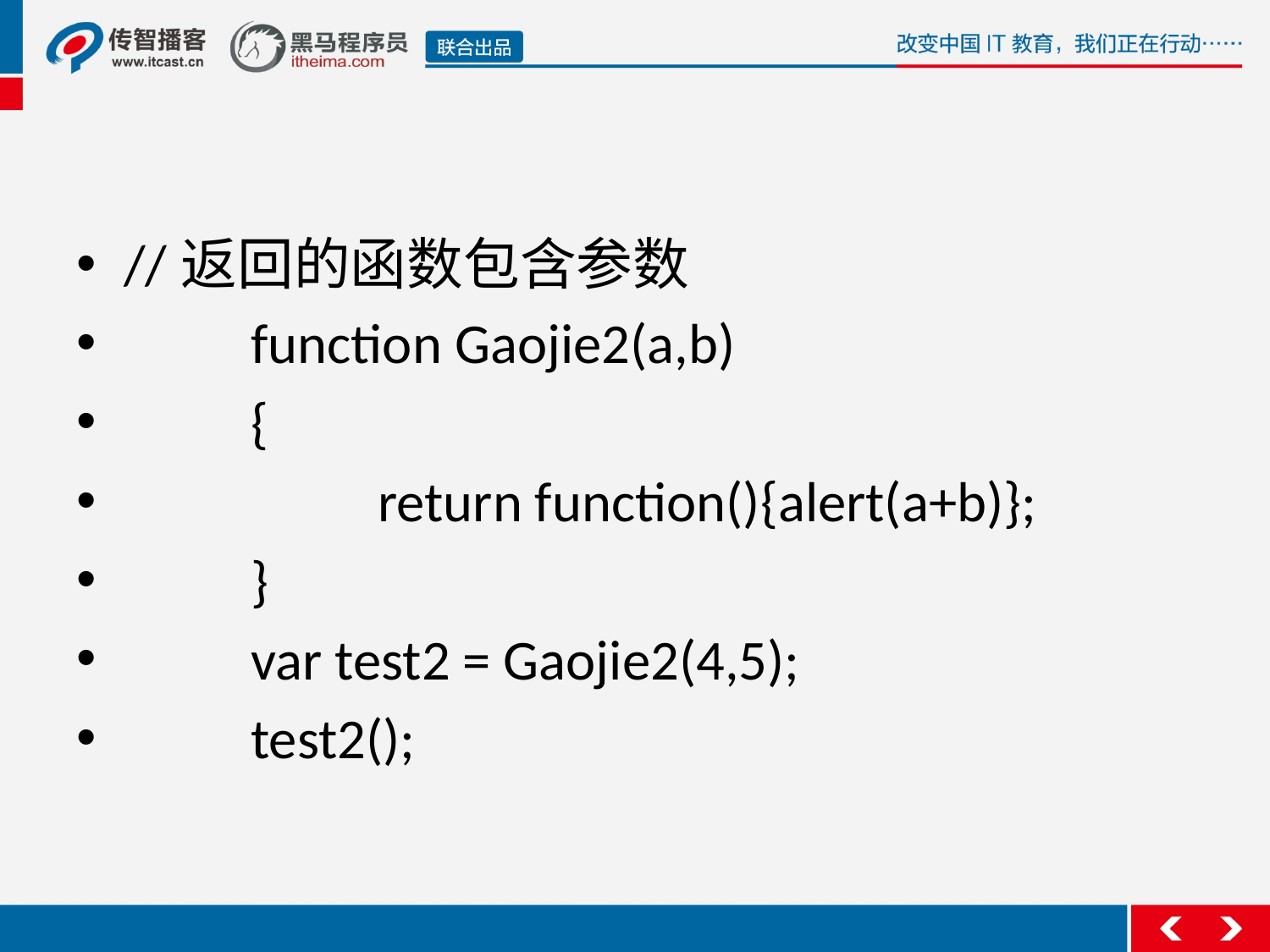

#
//返回的函数包含参数
	function Gaojie2(a,b)
	{
		return function(){alert(a+b)};
	}
	var test2 = Gaojie2(4,5);
	test2();